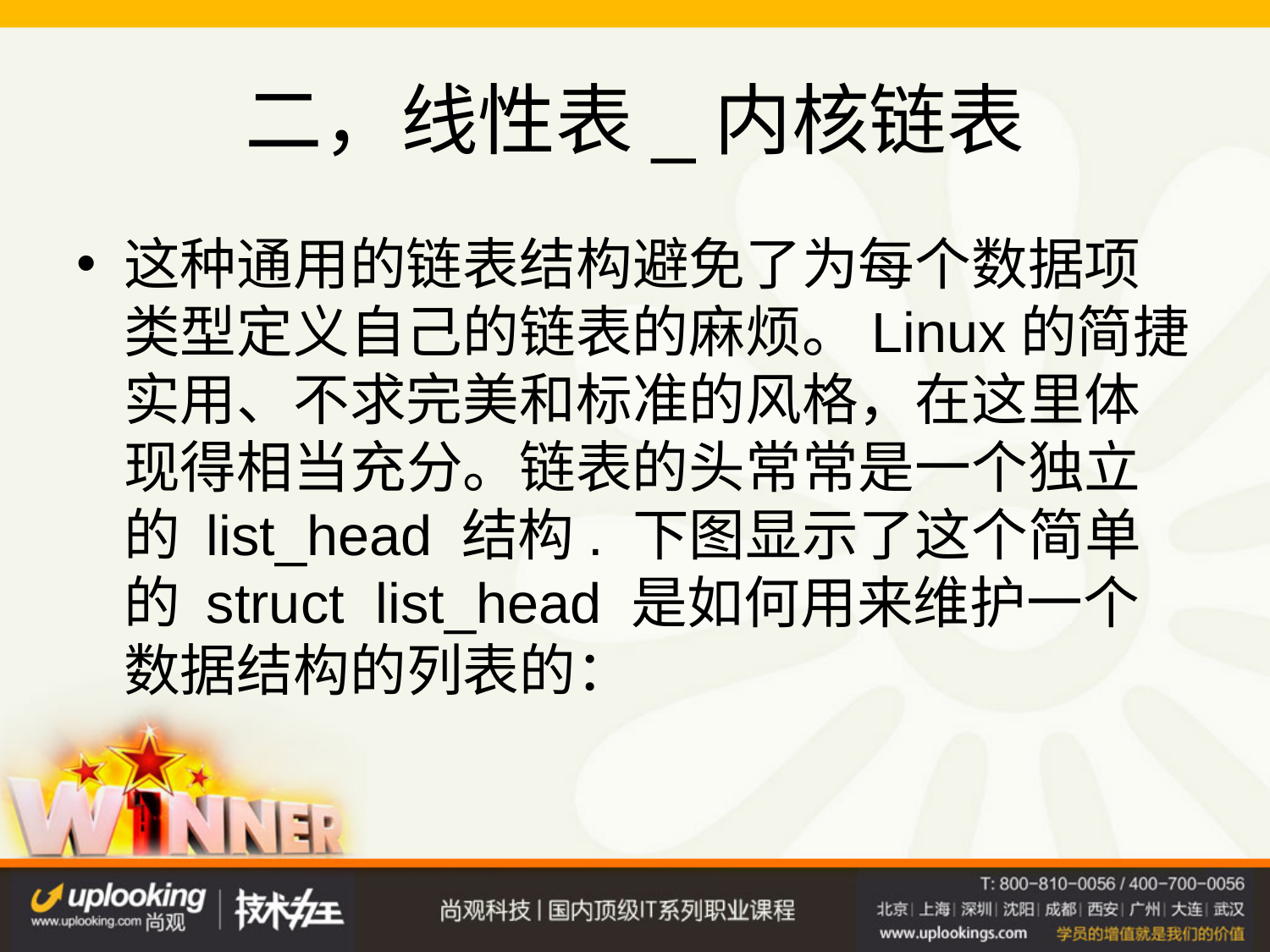

# 二，线性表_内核链表
这种通用的链表结构避免了为每个数据项类型定义自己的链表的麻烦。Linux的简捷实用、不求完美和标准的风格，在这里体现得相当充分。 链表的头常常是一个独立的 list_head 结构. 下图显示了这个简单的 struct  list_head 是如何用来维护一个数据结构的列表的：